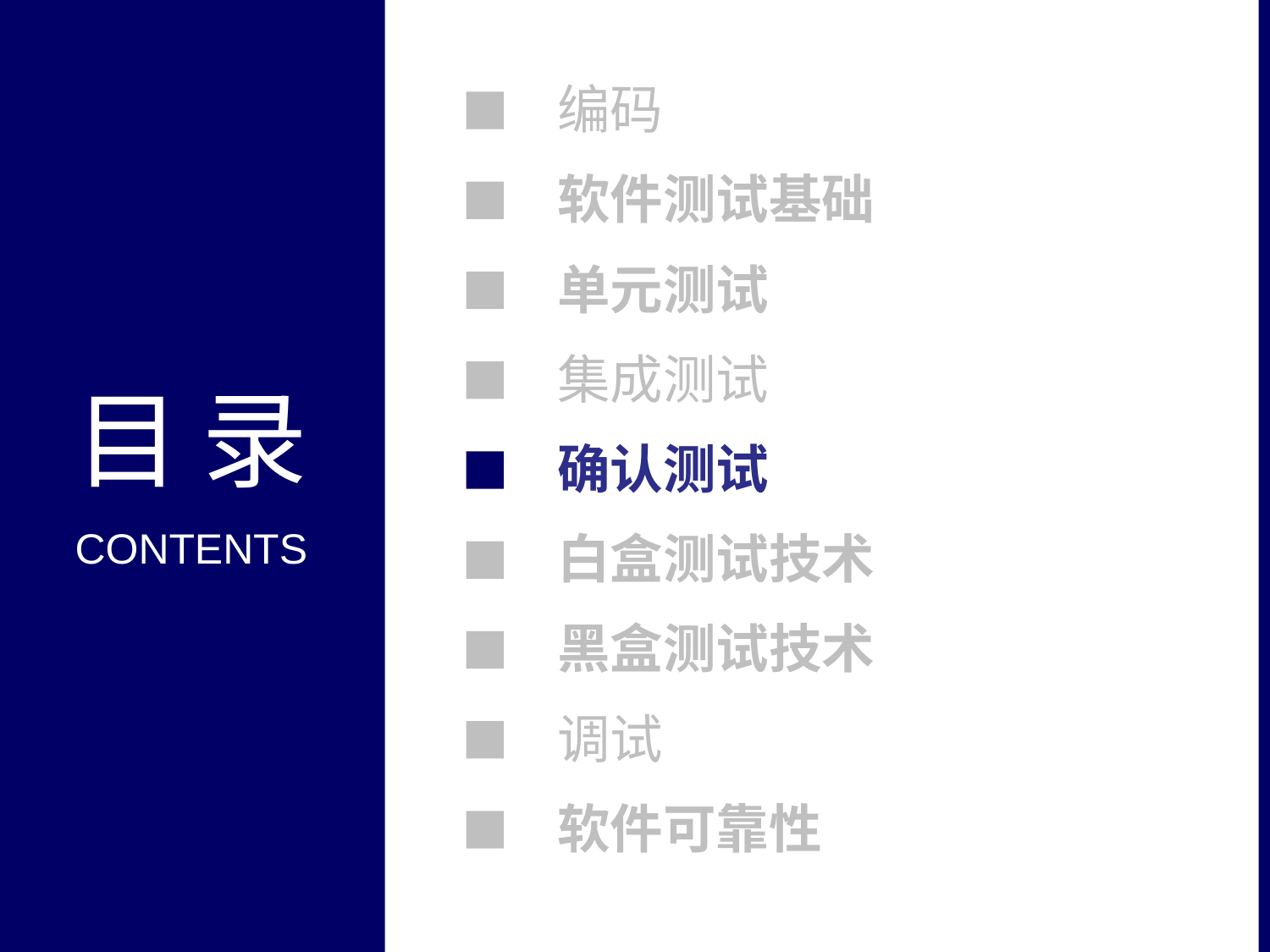

编码

软件测试基础

单元测试

集成测试

确认测试

白盒测试技术

黑盒测试技术

调试

软件可靠性